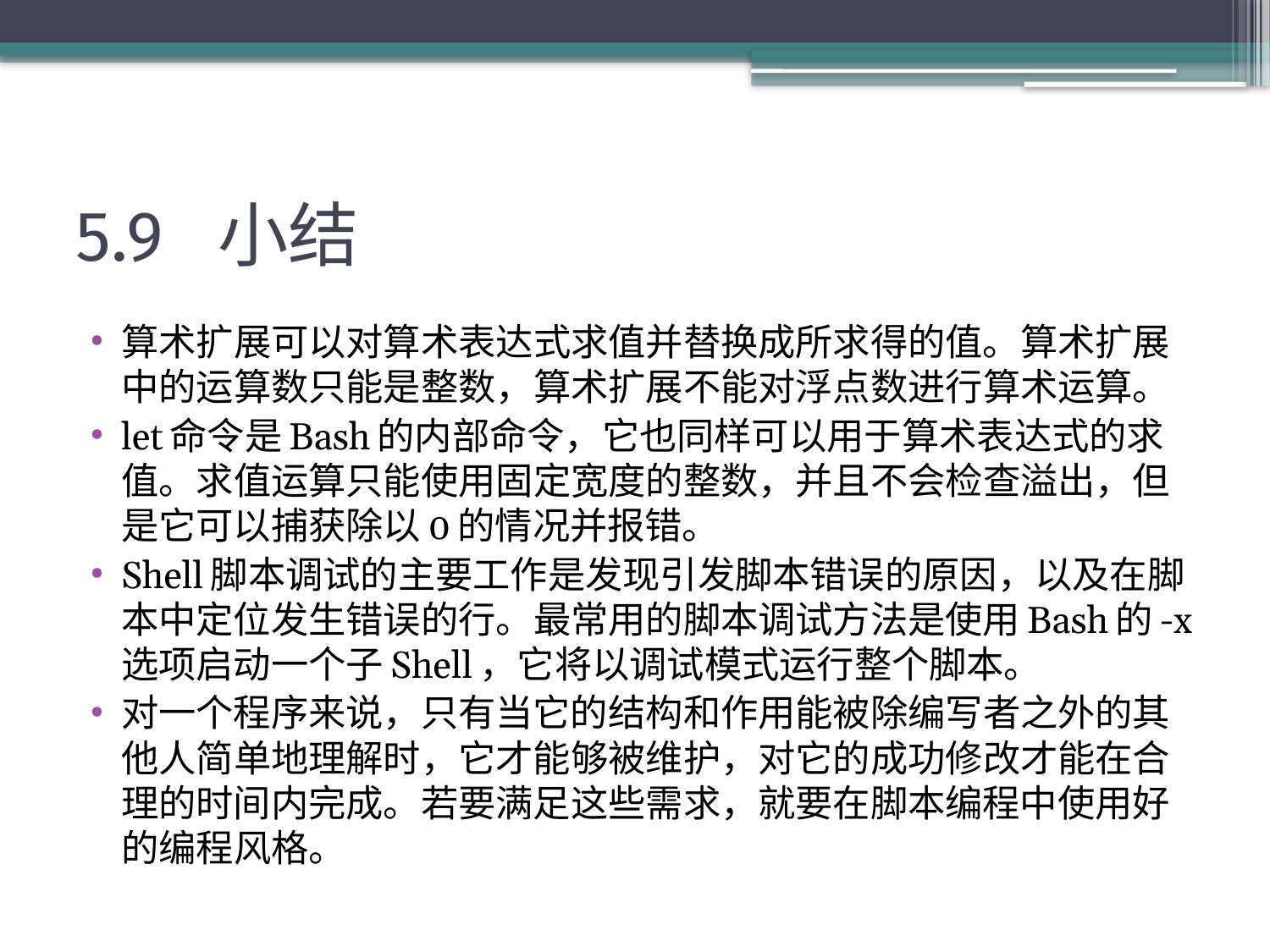

# 5.9  小结
算术扩展可以对算术表达式求值并替换成所求得的值。算术扩展中的运算数只能是整数，算术扩展不能对浮点数进行算术运算。
let命令是Bash的内部命令，它也同样可以用于算术表达式的求值。求值运算只能使用固定宽度的整数，并且不会检查溢出，但是它可以捕获除以0的情况并报错。
Shell脚本调试的主要工作是发现引发脚本错误的原因，以及在脚本中定位发生错误的行。最常用的脚本调试方法是使用Bash的-x选项启动一个子Shell，它将以调试模式运行整个脚本。
对一个程序来说，只有当它的结构和作用能被除编写者之外的其他人简单地理解时，它才能够被维护，对它的成功修改才能在合理的时间内完成。若要满足这些需求，就要在脚本编程中使用好的编程风格。